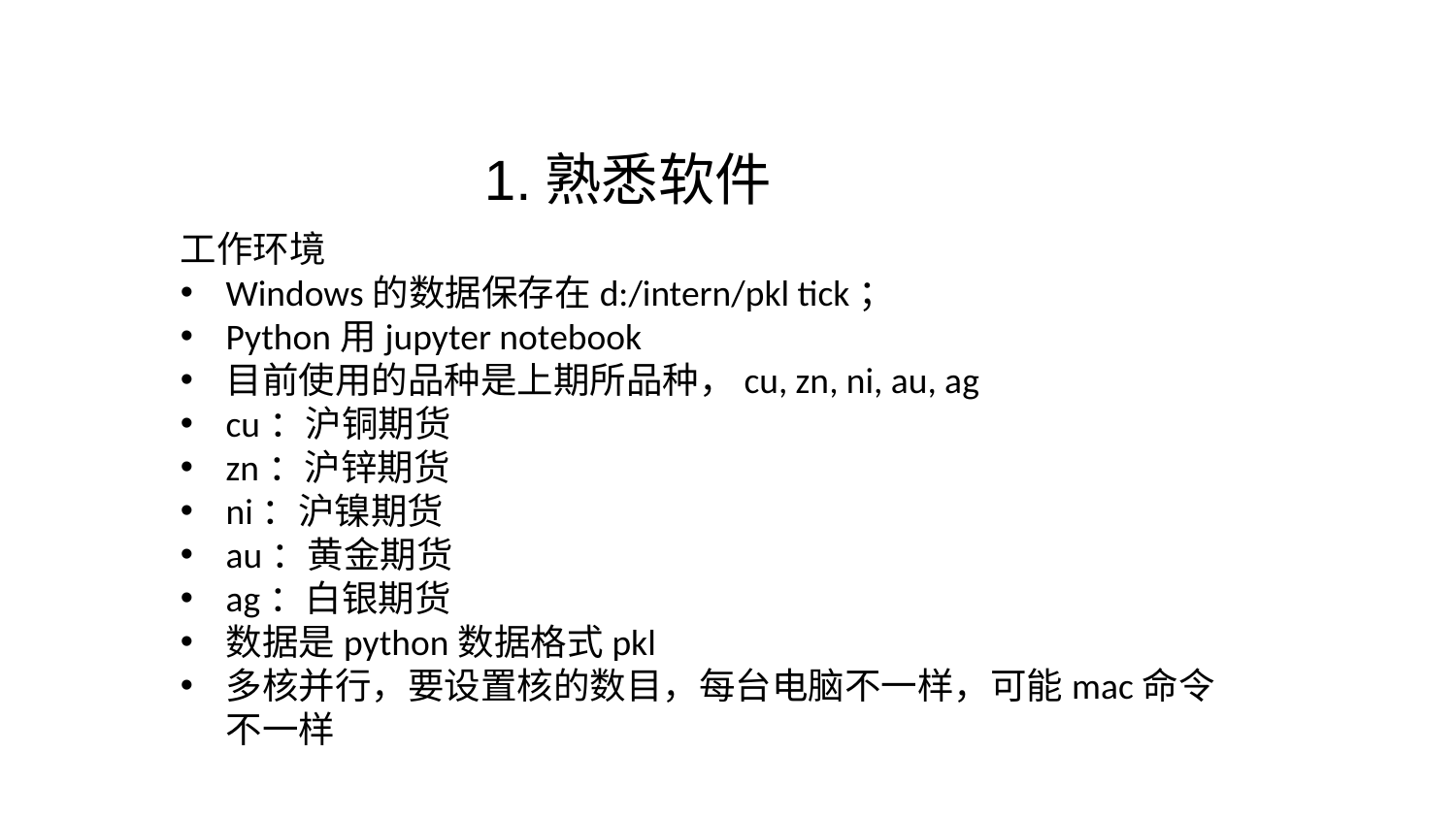

1.熟悉软件
工作环境
Windows的数据保存在d:/intern/pkl tick；
Python用jupyter notebook
目前使用的品种是上期所品种，cu, zn, ni, au, ag
cu：沪铜期货
zn：沪锌期货
ni：沪镍期货
au：黄金期货
ag：白银期货
数据是python数据格式pkl
多核并行，要设置核的数目，每台电脑不一样，可能mac命令不一样